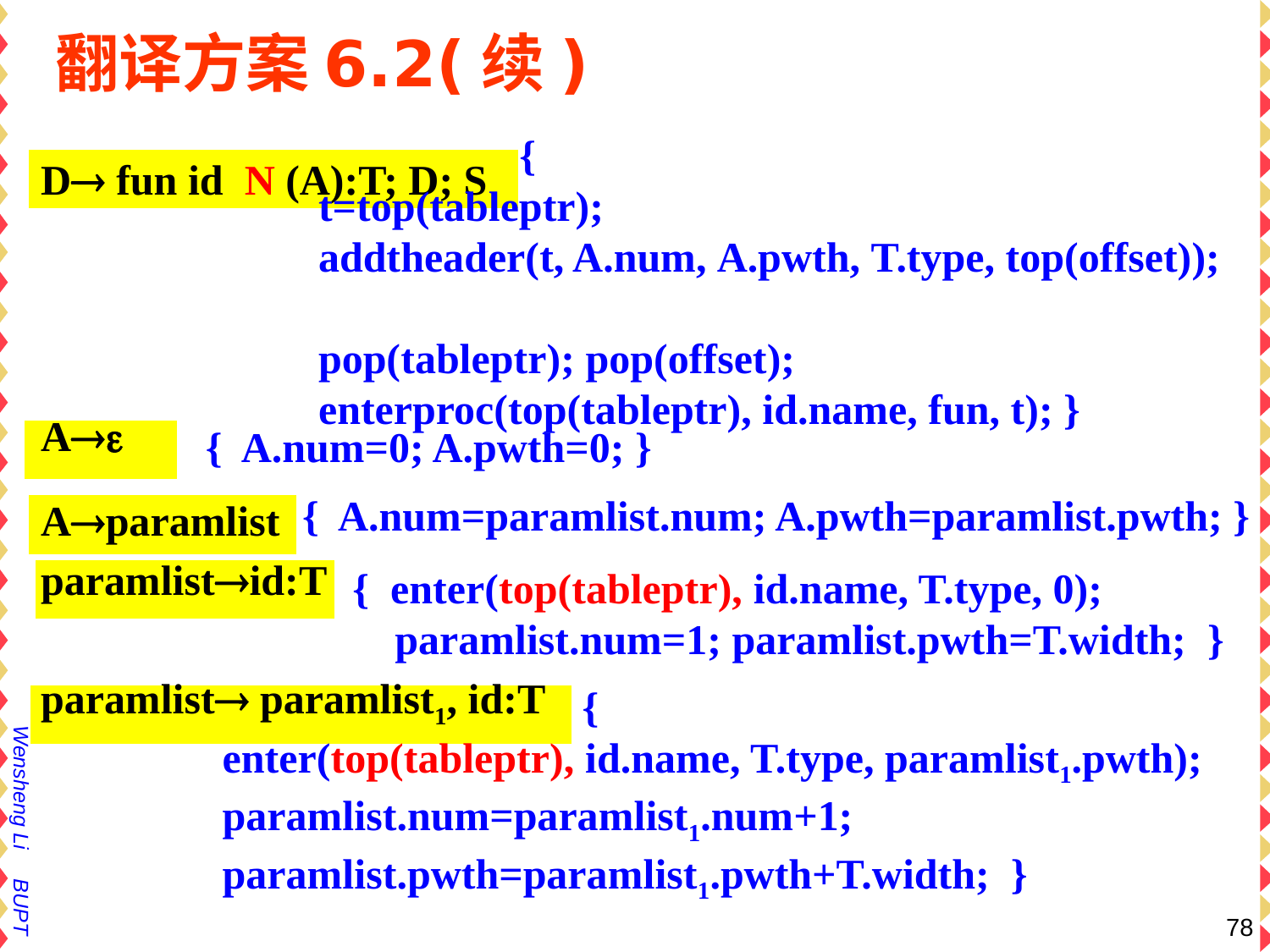

# 翻译方案6.2(续)
D→ fun id  N (A):T; D; S

A→ε
A→paramlist
paramlist→id:T

paramlist→ paramlist1, id:T
                       {
    t=top(tableptr);
    addtheader(t, A.num, A.pwth, T.type, top(offset));
    pop(tableptr); pop(offset);
    enterproc(top(tableptr), id.name, fun, t); }

{  A.num=0; A.pwth=0; }

{  A.num=paramlist.num; A.pwth=paramlist.pwth; }

{  enter(top(tableptr), id.name, T.type, 0);
    paramlist.num=1; paramlist.pwth=T.width;  }

                                  {
enter(top(tableptr), id.name, T.type, paramlist1.pwth);
paramlist.num=paramlist1.num+1;
paramlist.pwth=paramlist1.pwth+T.width;  }

78